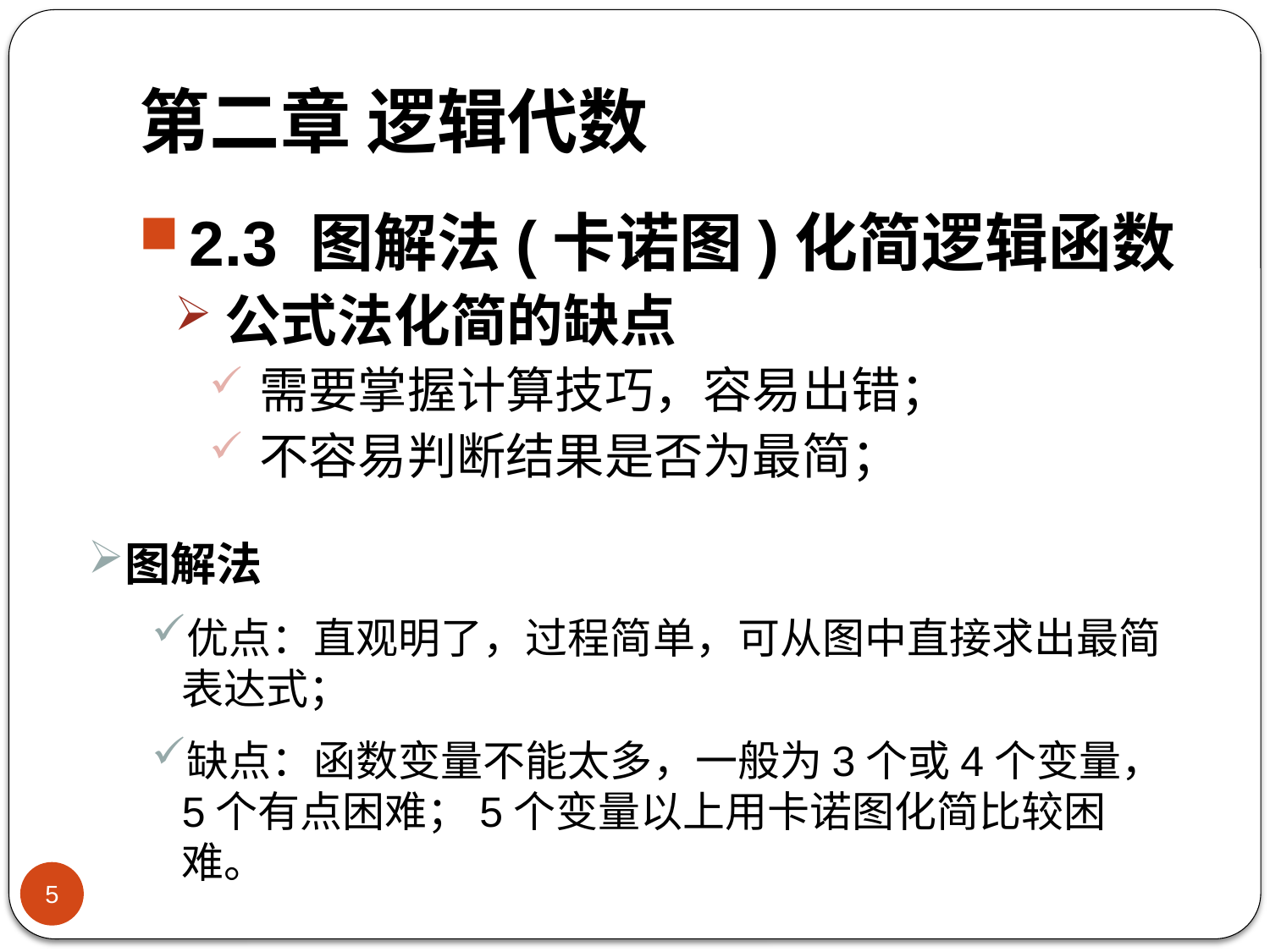

# 第二章 逻辑代数
2.3 图解法(卡诺图)化简逻辑函数
公式法化简的缺点
需要掌握计算技巧，容易出错；
不容易判断结果是否为最简；
图解法
优点：直观明了，过程简单，可从图中直接求出最简表达式；
缺点：函数变量不能太多，一般为3个或4个变量，5个有点困难；5个变量以上用卡诺图化简比较困难。
5